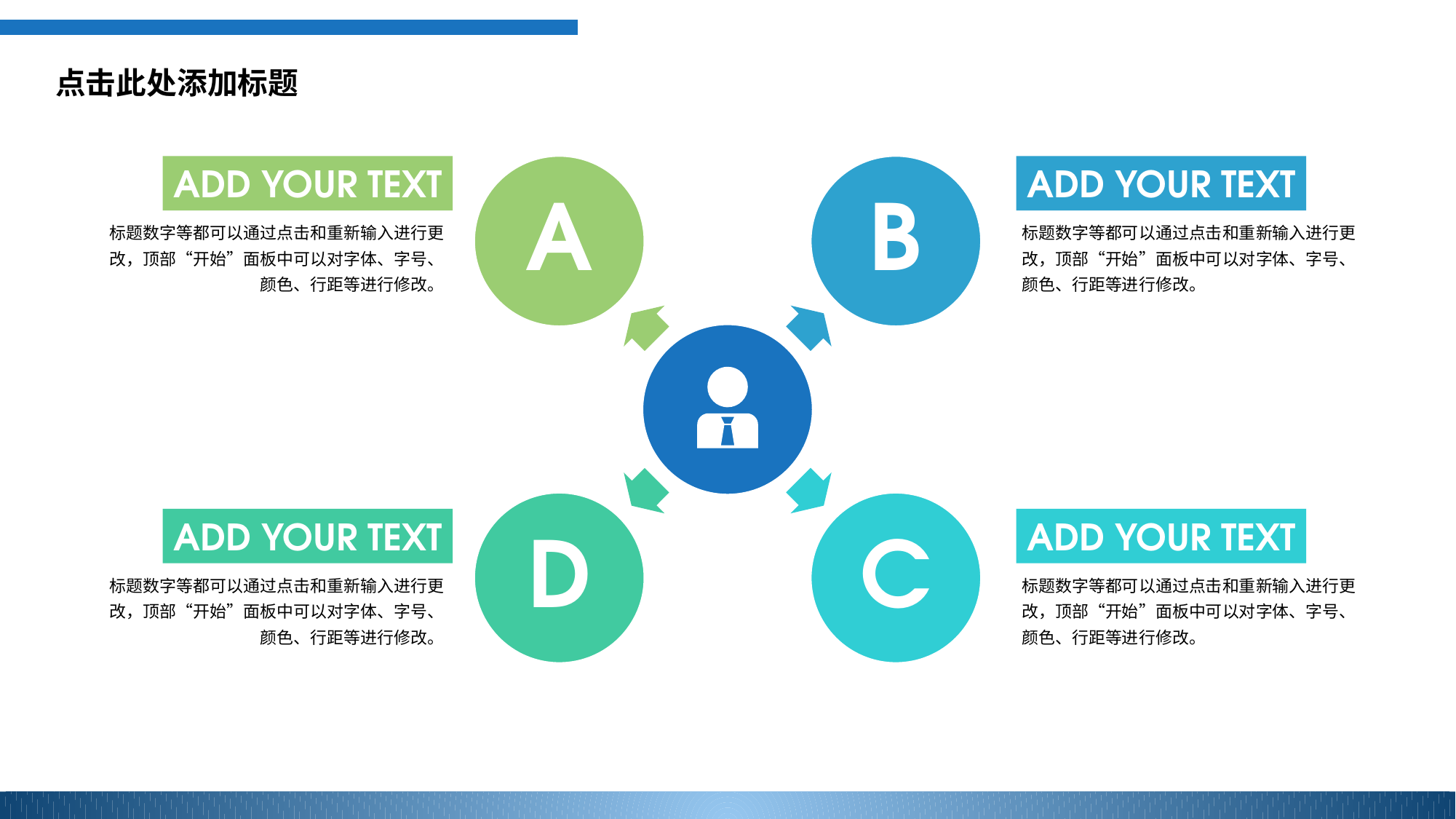

点击此处添加标题
ADD YOUR TEXT
A
B
ADD YOUR TEXT
标题数字等都可以通过点击和重新输入进行更改，顶部“开始”面板中可以对字体、字号、颜色、行距等进行修改。
标题数字等都可以通过点击和重新输入进行更改，顶部“开始”面板中可以对字体、字号、颜色、行距等进行修改。

D
C
ADD YOUR TEXT
ADD YOUR TEXT
标题数字等都可以通过点击和重新输入进行更改，顶部“开始”面板中可以对字体、字号、颜色、行距等进行修改。
标题数字等都可以通过点击和重新输入进行更改，顶部“开始”面板中可以对字体、字号、颜色、行距等进行修改。